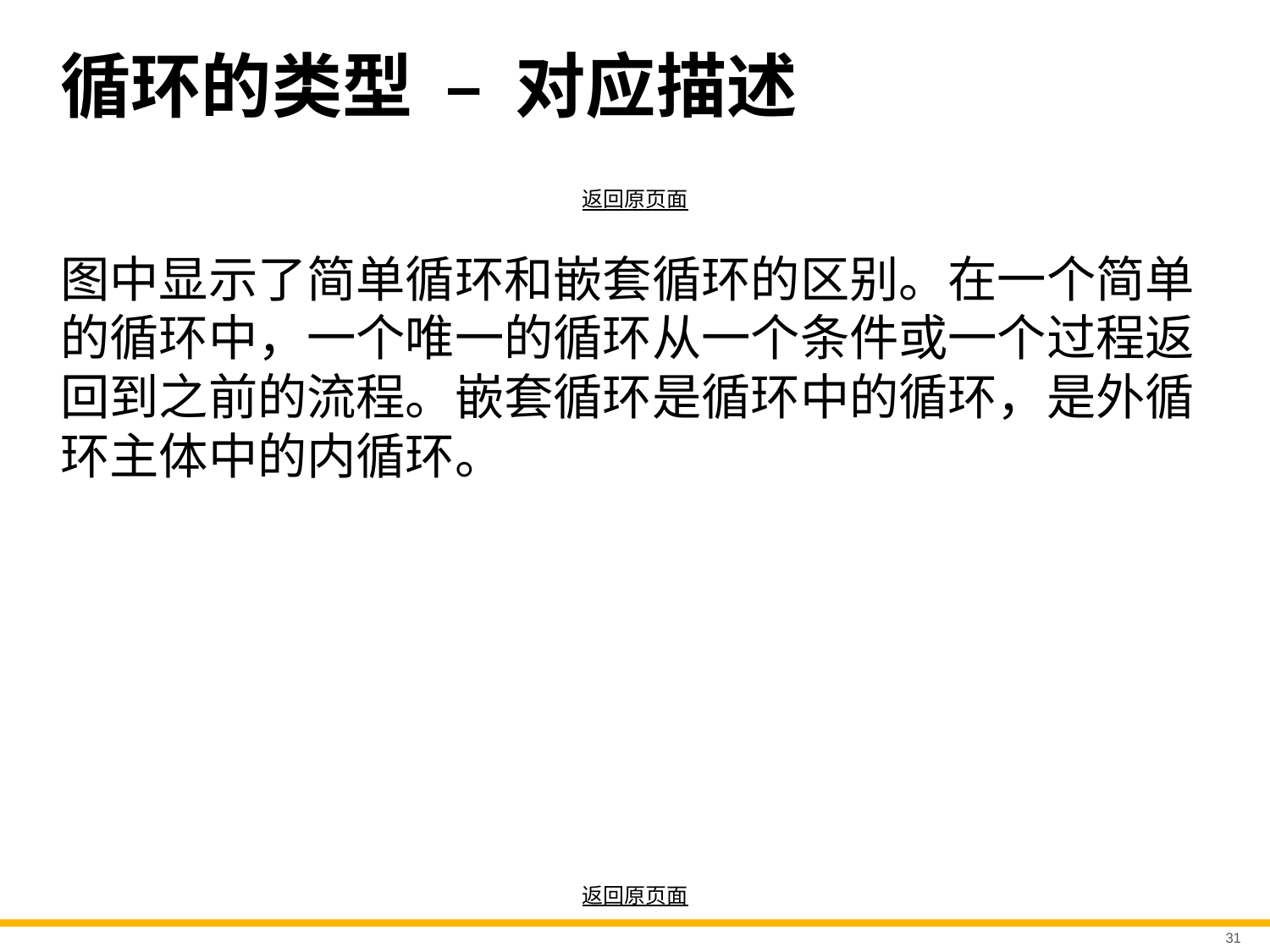

# 循环的类型  –  对应描述
返回原页面
图中显示了简单循环和嵌套循环的区别。在一个简单的循环中，一个唯一的循环从一个条件或一个过程返回到之前的流程。嵌套循环是循环中的循环，是外循环主体中的内循环。

返回原页面
31